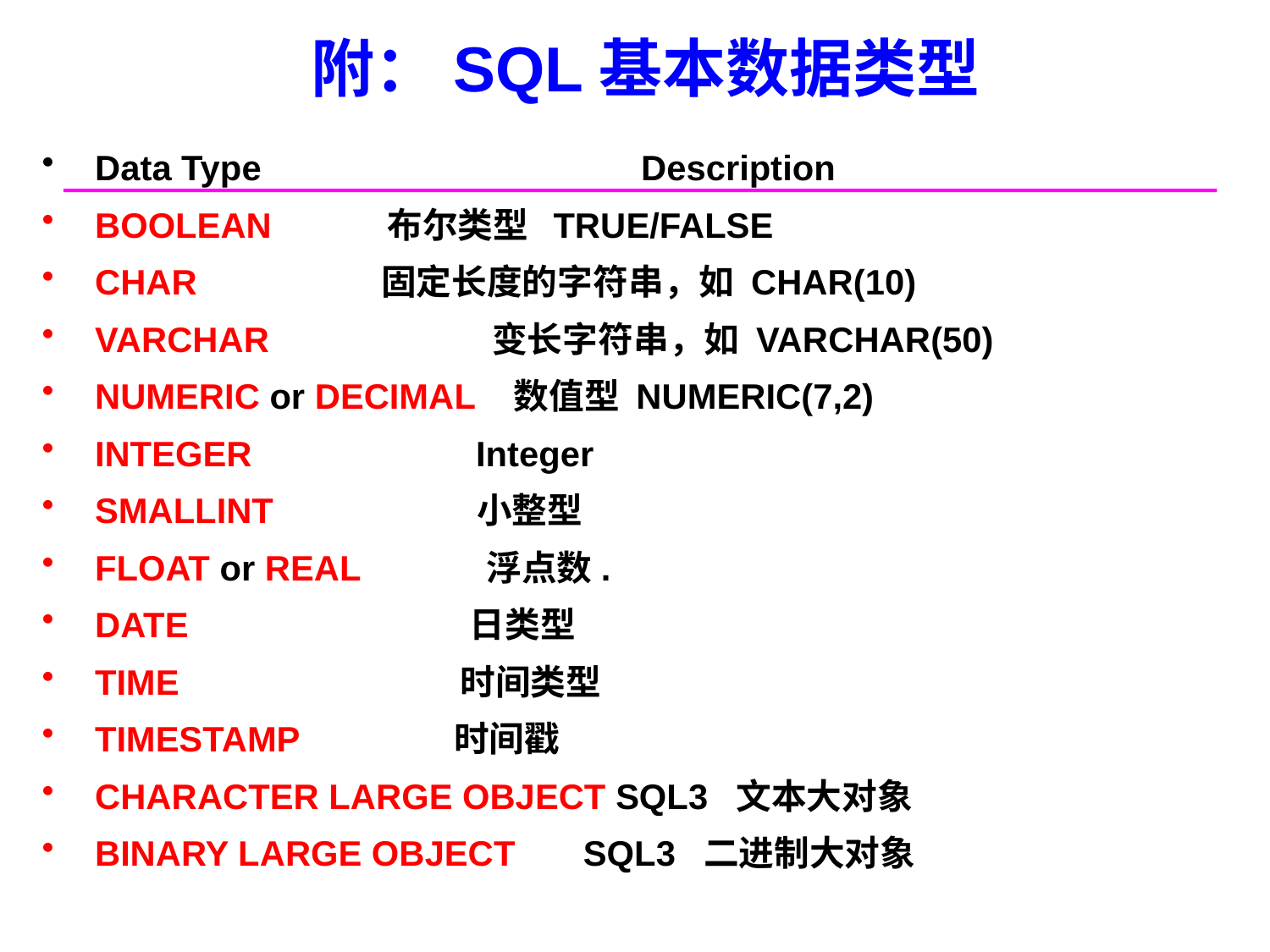

# 附：SQL基本数据类型
Data Type                                       Description
BOOLEAN           布尔类型  TRUE/FALSE
CHAR                  固定长度的字符串，如 CHAR(10)
VARCHAR                      变长字符串，如 VARCHAR(50)
NUMERIC or DECIMAL   数值型 NUMERIC(7,2)
INTEGER                       Integer
SMALLINT                    小整型
FLOAT or REAL            浮点数.
DATE                            日类型
TIME                            时间类型
TIMESTAMP               时间戳
CHARACTER LARGE OBJECT SQL3  文本大对象
BINARY LARGE OBJECT       SQL3  二进制大对象